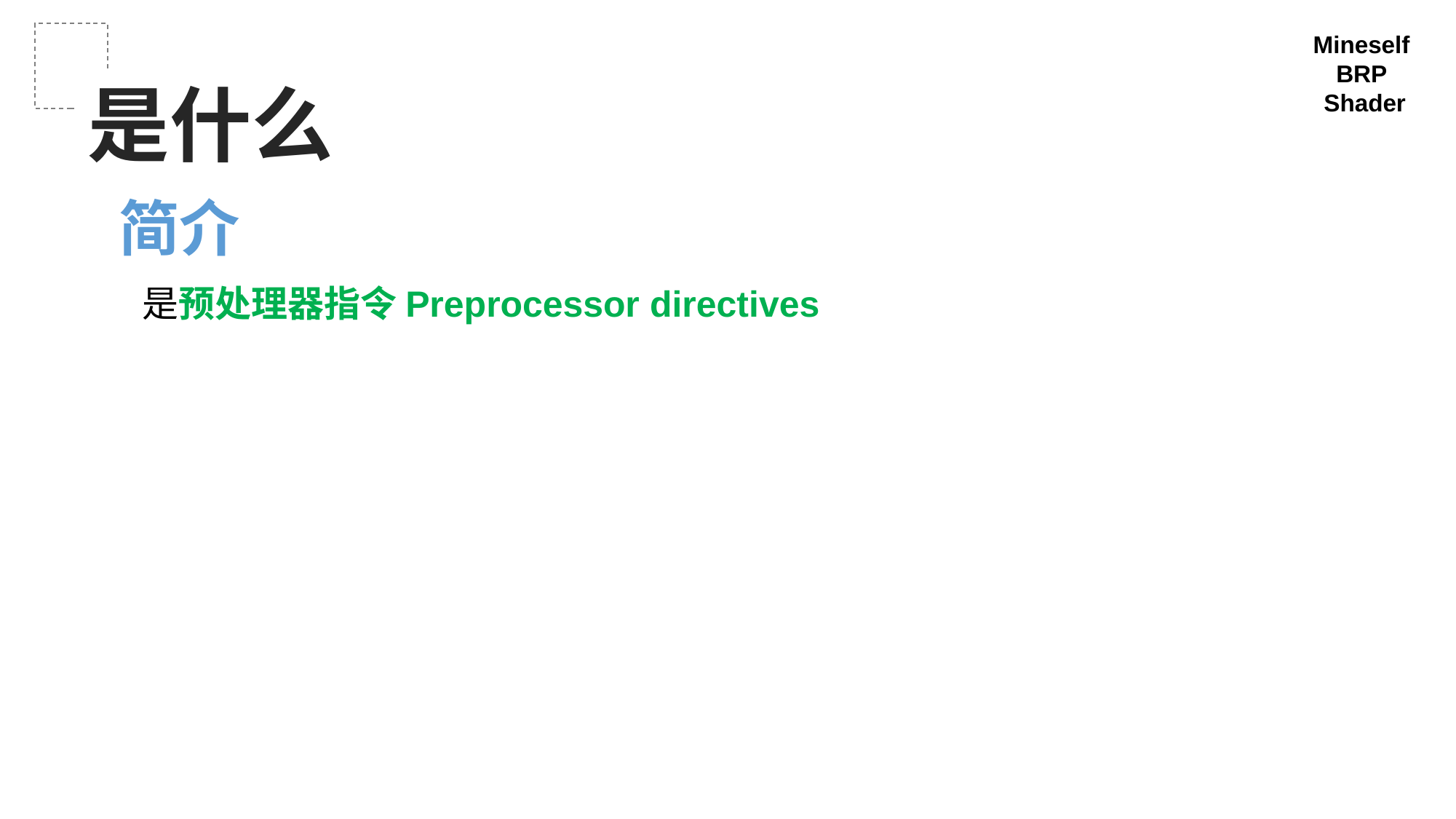

Mineself
BRP
Shader

是什么
简介
是预处理器指令Preprocessor directives